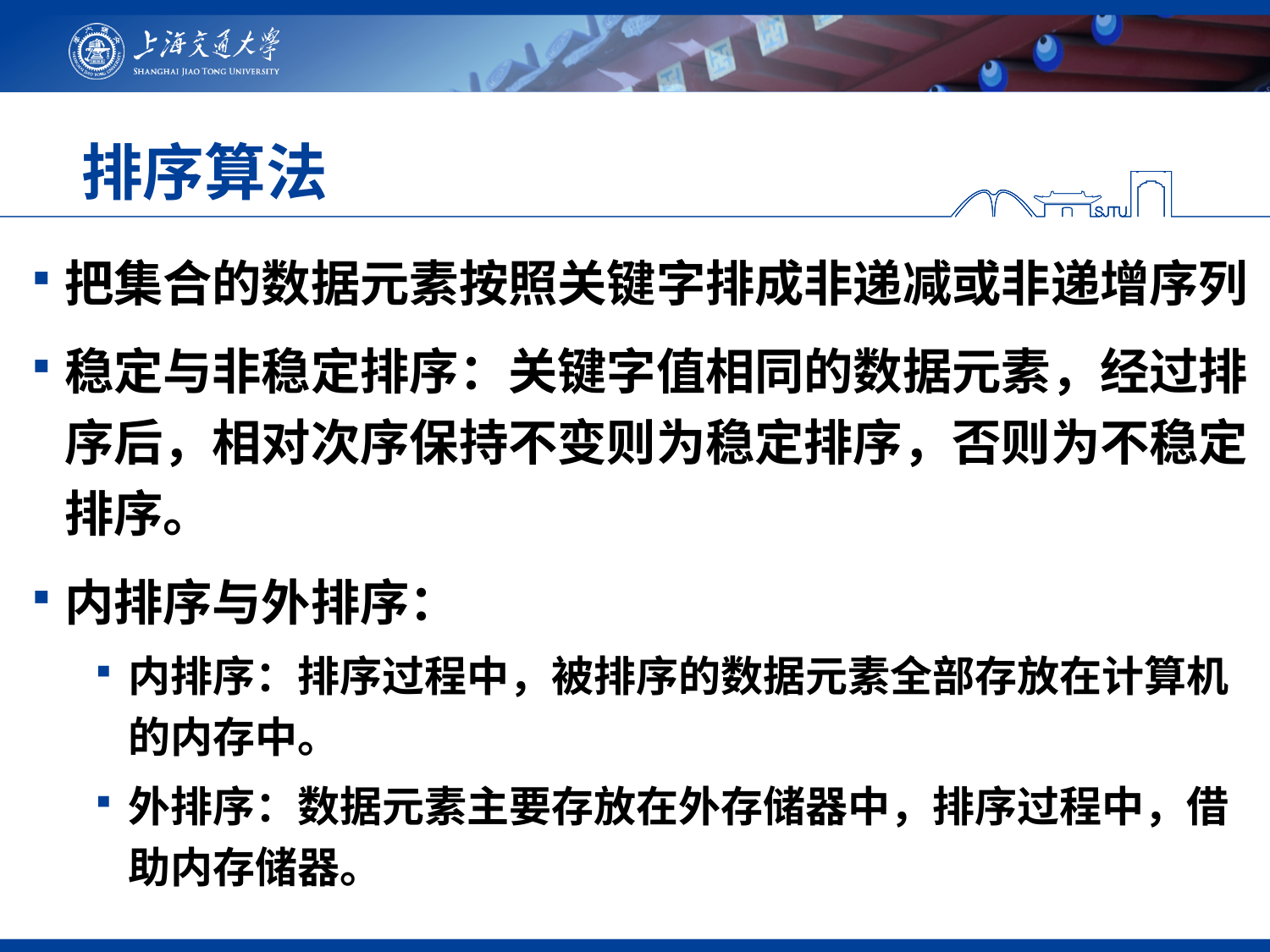

# 排序算法
把集合的数据元素按照关键字排成非递减或非递增序列
稳定与非稳定排序：关键字值相同的数据元素，经过排序后，相对次序保持不变则为稳定排序，否则为不稳定排序。
内排序与外排序：
内排序：排序过程中，被排序的数据元素全部存放在计算机的内存中。
外排序：数据元素主要存放在外存储器中，排序过程中，借助内存储器。